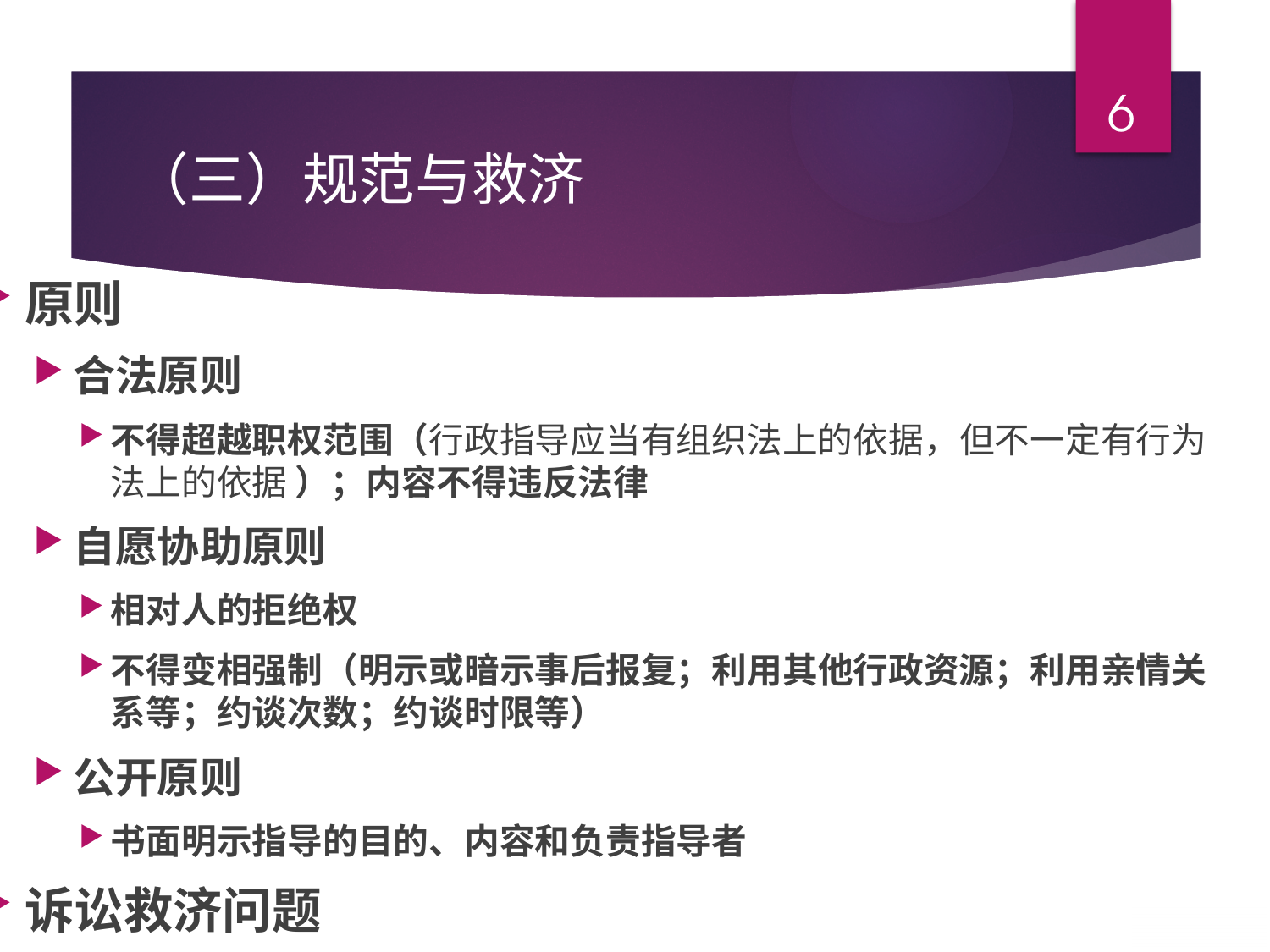

6
# （三）规范与救济
原则
合法原则
不得超越职权范围（行政指导应当有组织法上的依据，但不一定有行为法上的依据 ）；内容不得违反法律
自愿协助原则
相对人的拒绝权
不得变相强制（明示或暗示事后报复；利用其他行政资源；利用亲情关系等；约谈次数；约谈时限等）
公开原则
书面明示指导的目的、内容和负责指导者
诉讼救济问题